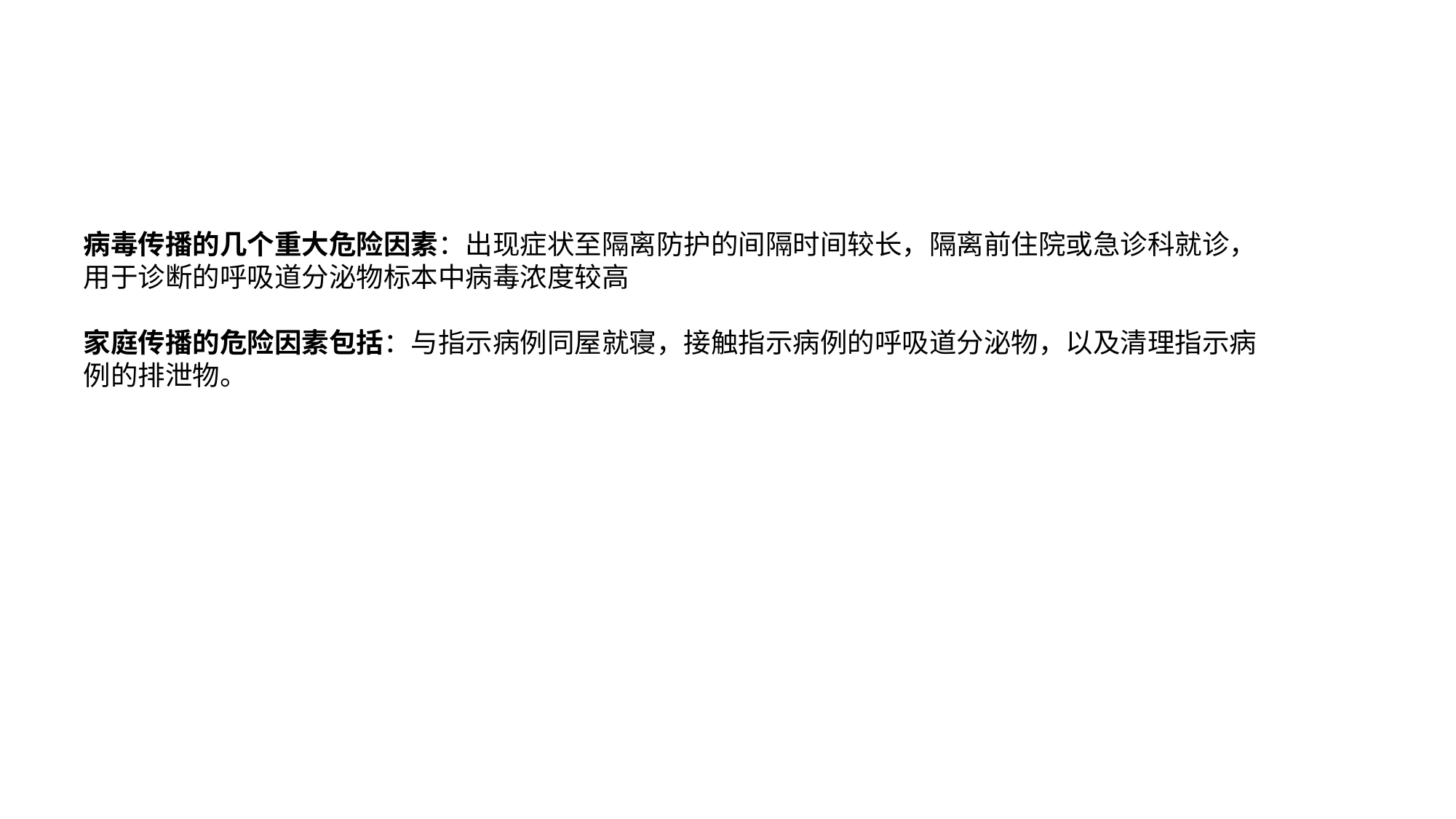

病毒传播的几个重大危险因素：出现症状至隔离防护的间隔时间较长，隔离前住院或急诊科就诊，用于诊断的呼吸道分泌物标本中病毒浓度较高

家庭传播的危险因素包括：与指示病例同屋就寝，接触指示病例的呼吸道分泌物，以及清理指示病例的排泄物。